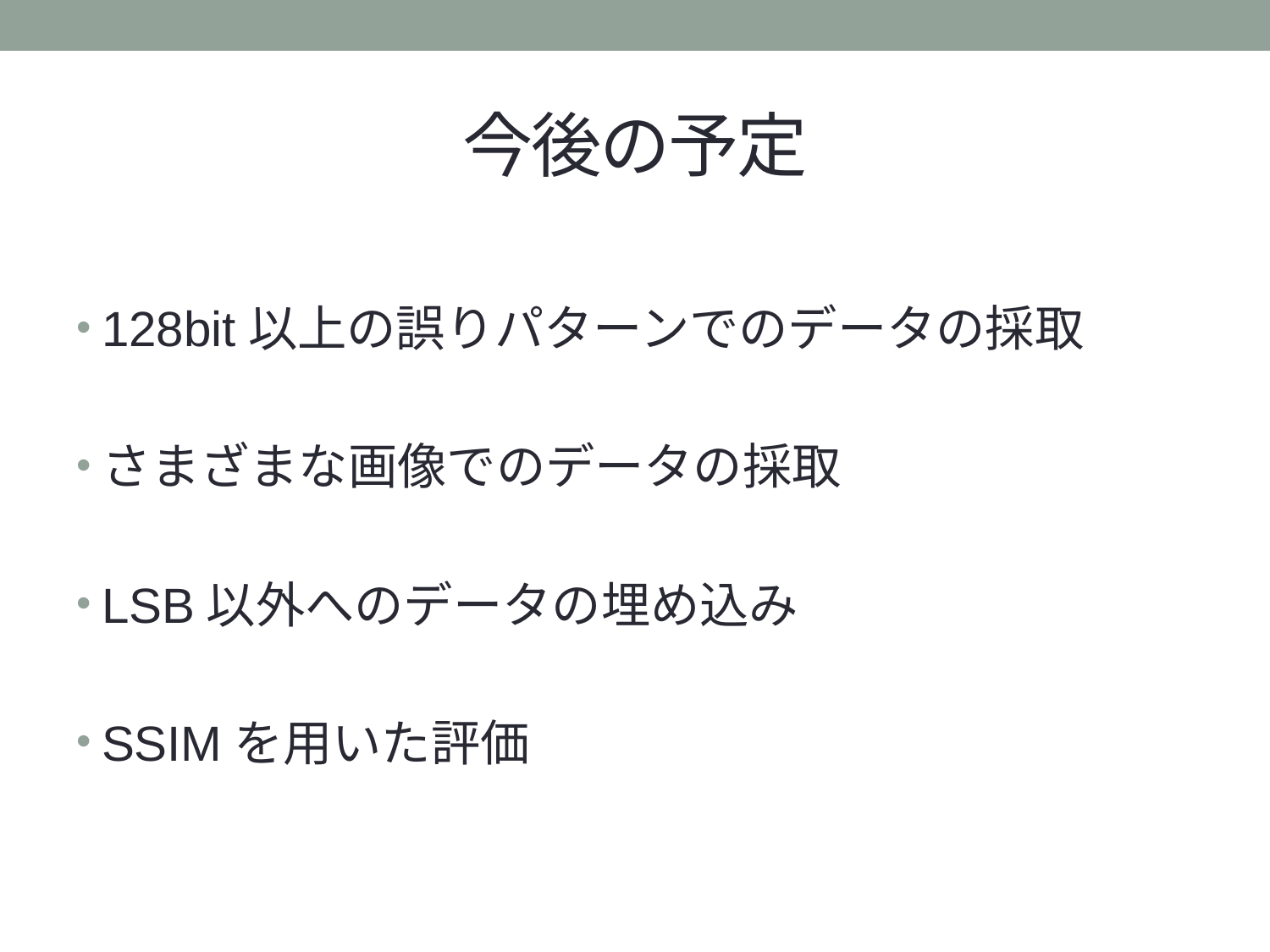

# 今後の予定

128bit以上の誤りパターンでのデータの採取

さまざまな画像でのデータの採取

LSB以外へのデータの埋め込み

SSIMを用いた評価